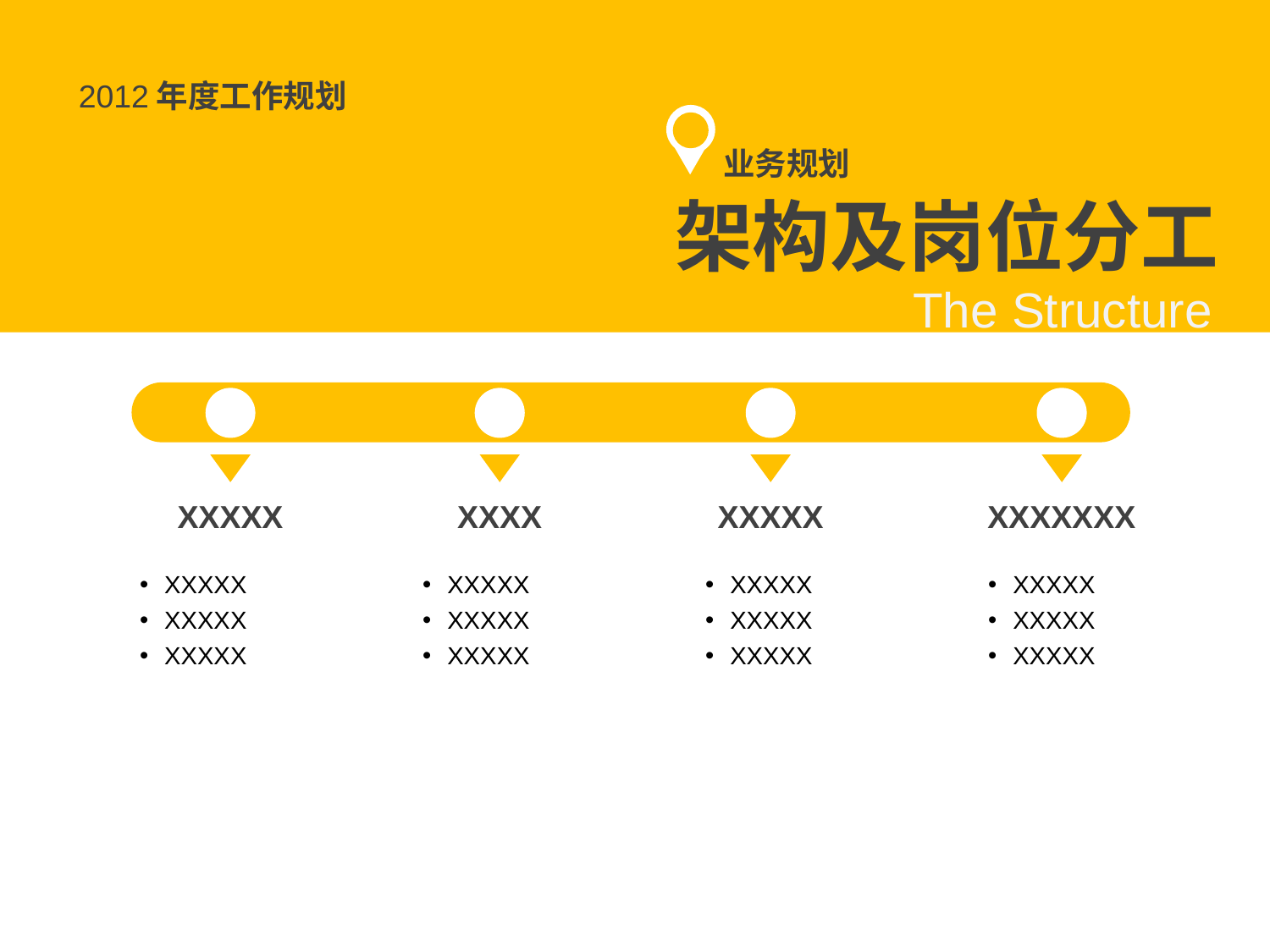

#
2012年度工作规划

业务规划
架构及岗位分工
The Structure

XXXXX
XXXX
XXXXX
XXXXXXX
XXXXX
XXXXX
XXXXX
XXXXX
XXXXX
XXXXX
XXXXX
XXXXX
XXXXX
XXXXX
XXXXX
XXXXX